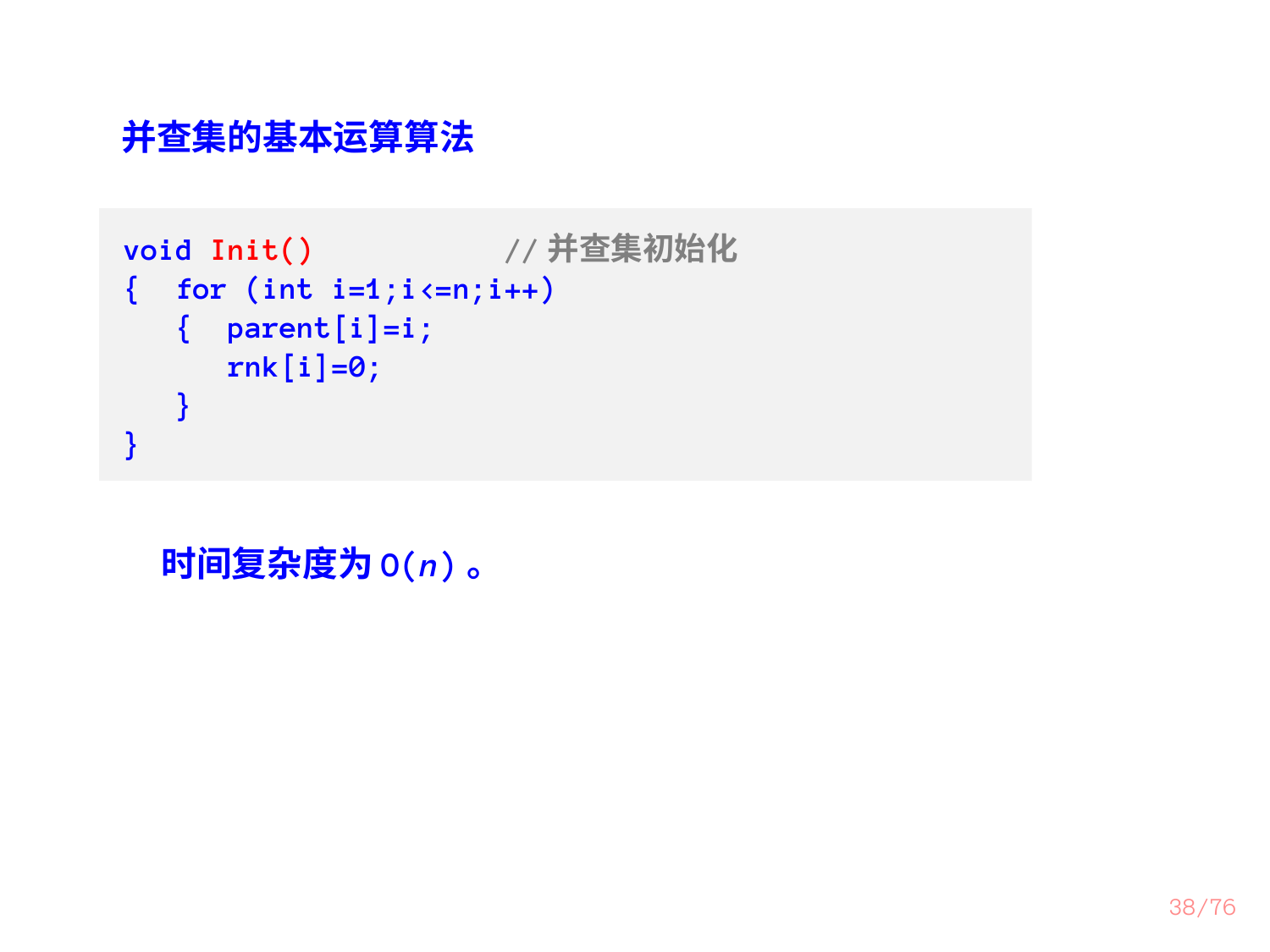

并查集的基本运算算法
void Init()		//并查集初始化
{  for (int i=1;i<=n;i++)
   {  parent[i]=i;
      rnk[i]=0;
   }
}
时间复杂度为O(n)。
38/76